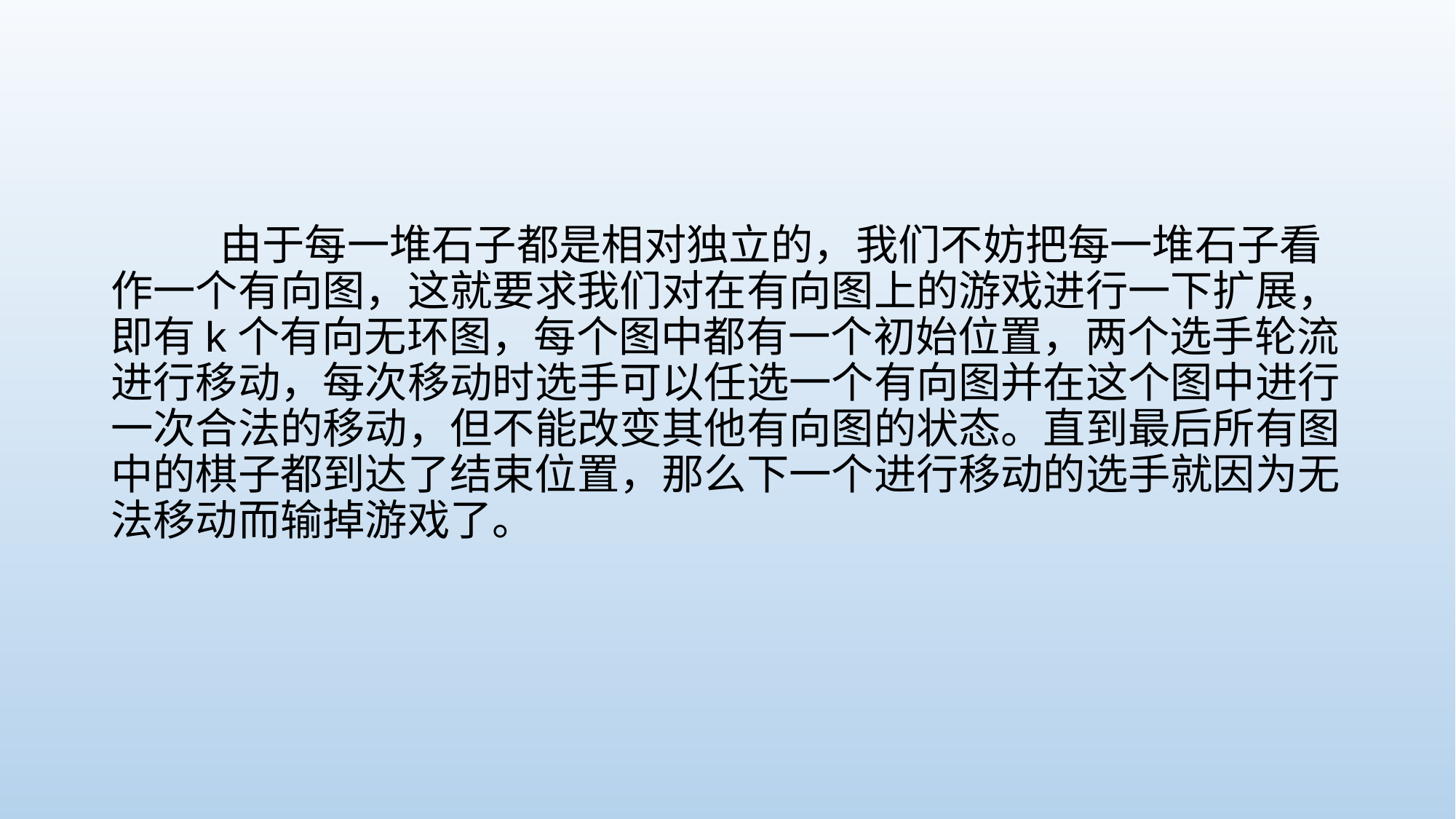

由于每一堆石子都是相对独立的，我们不妨把每一堆石子看作一个有向图，这就要求我们对在有向图上的游戏进行一下扩展，即有k个有向无环图，每个图中都有一个初始位置，两个选手轮流进行移动，每次移动时选手可以任选一个有向图并在这个图中进行一次合法的移动，但不能改变其他有向图的状态。直到最后所有图中的棋子都到达了结束位置，那么下一个进行移动的选手就因为无法移动而输掉游戏了。